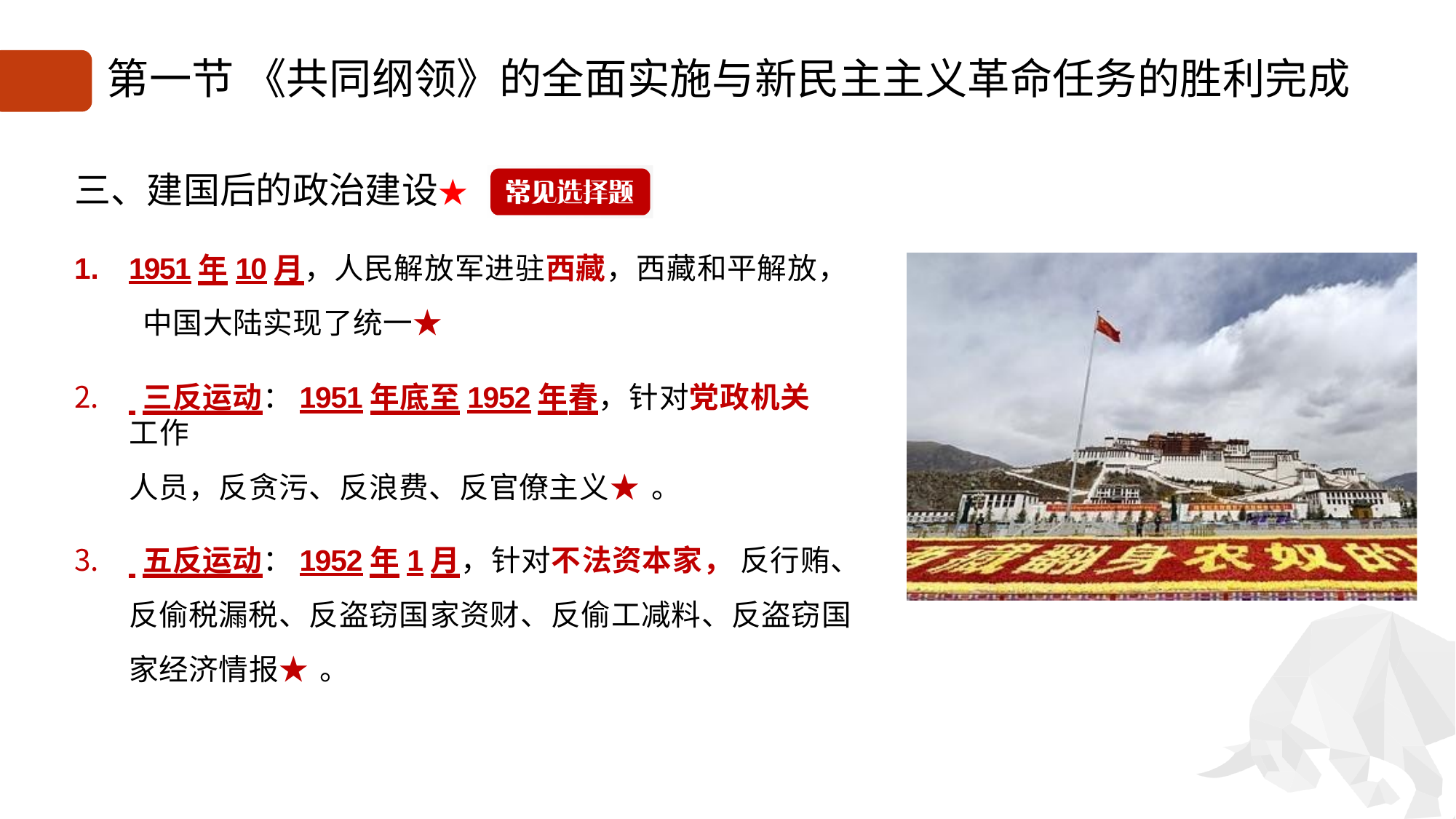

# 第一节 《共同纲领》的全面实施与新民主主义革命任务的胜利完成
三、建国后的政治建设★
1951年10月，人民解放军进驻西藏，西藏和平解放，  中国大陆实现了统一★

 三反运动：1951年底至1952年春，针对党政机关工作
人员，反贪污、反浪费、反官僚主义★ 。
 五反运动：1952年1月，针对不法资本家， 反行贿、反偷税漏税、反盗窃国家资财、反偷工减料、反盗窃国家经济情报★ 。